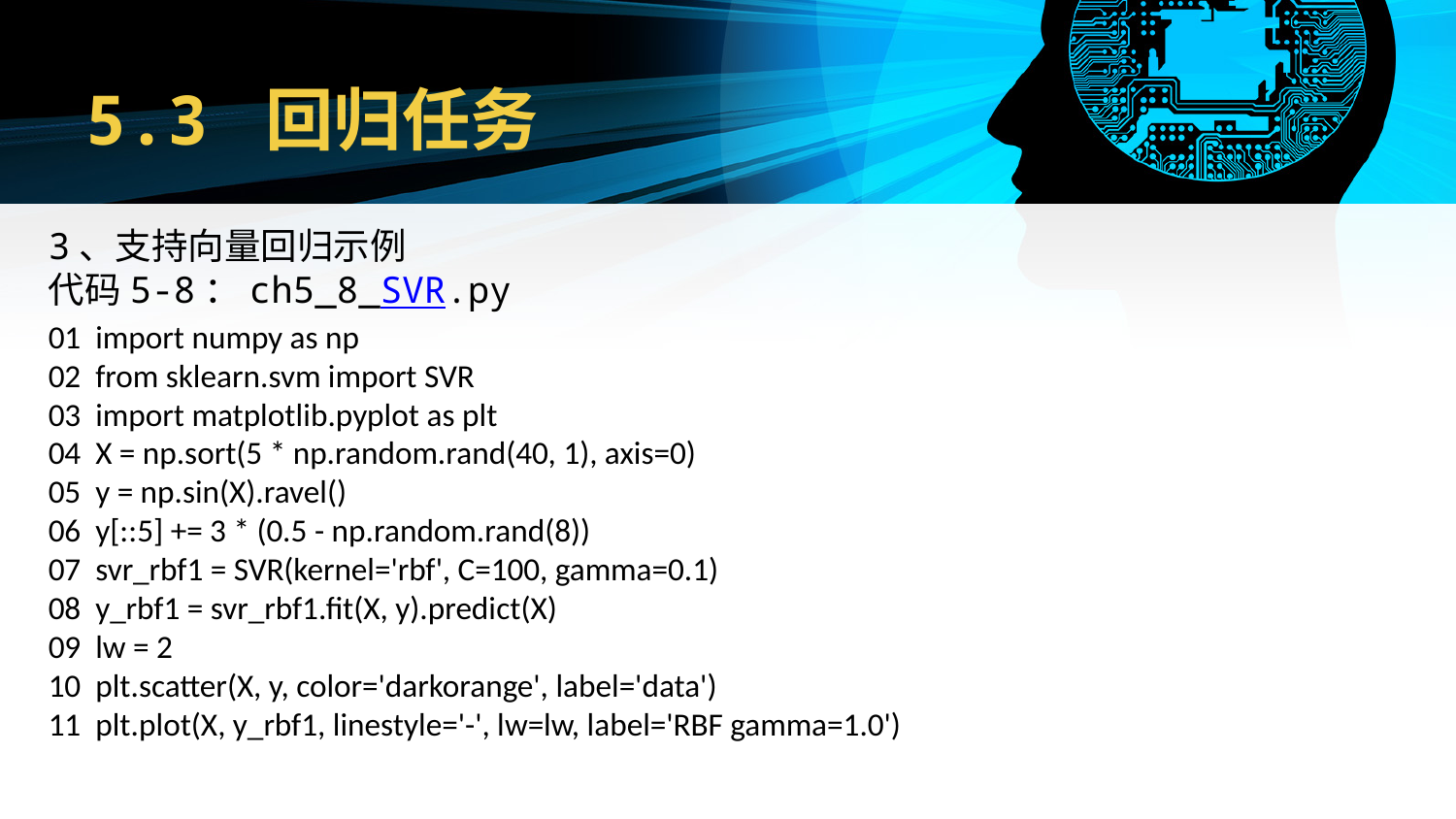

# 5.3 回归任务
3、支持向量回归示例
代码5-8：ch5_8_SVR.py
01  import numpy as np
02  from sklearn.svm import SVR
03  import matplotlib.pyplot as plt
04  X = np.sort(5 * np.random.rand(40, 1), axis=0)
05  y = np.sin(X).ravel()
06  y[::5] += 3 * (0.5 - np.random.rand(8))
07  svr_rbf1 = SVR(kernel='rbf', C=100, gamma=0.1)
08  y_rbf1 = svr_rbf1.fit(X, y).predict(X)
09  lw = 2
10  plt.scatter(X, y, color='darkorange', label='data')
11  plt.plot(X, y_rbf1, linestyle='-', lw=lw, label='RBF gamma=1.0')